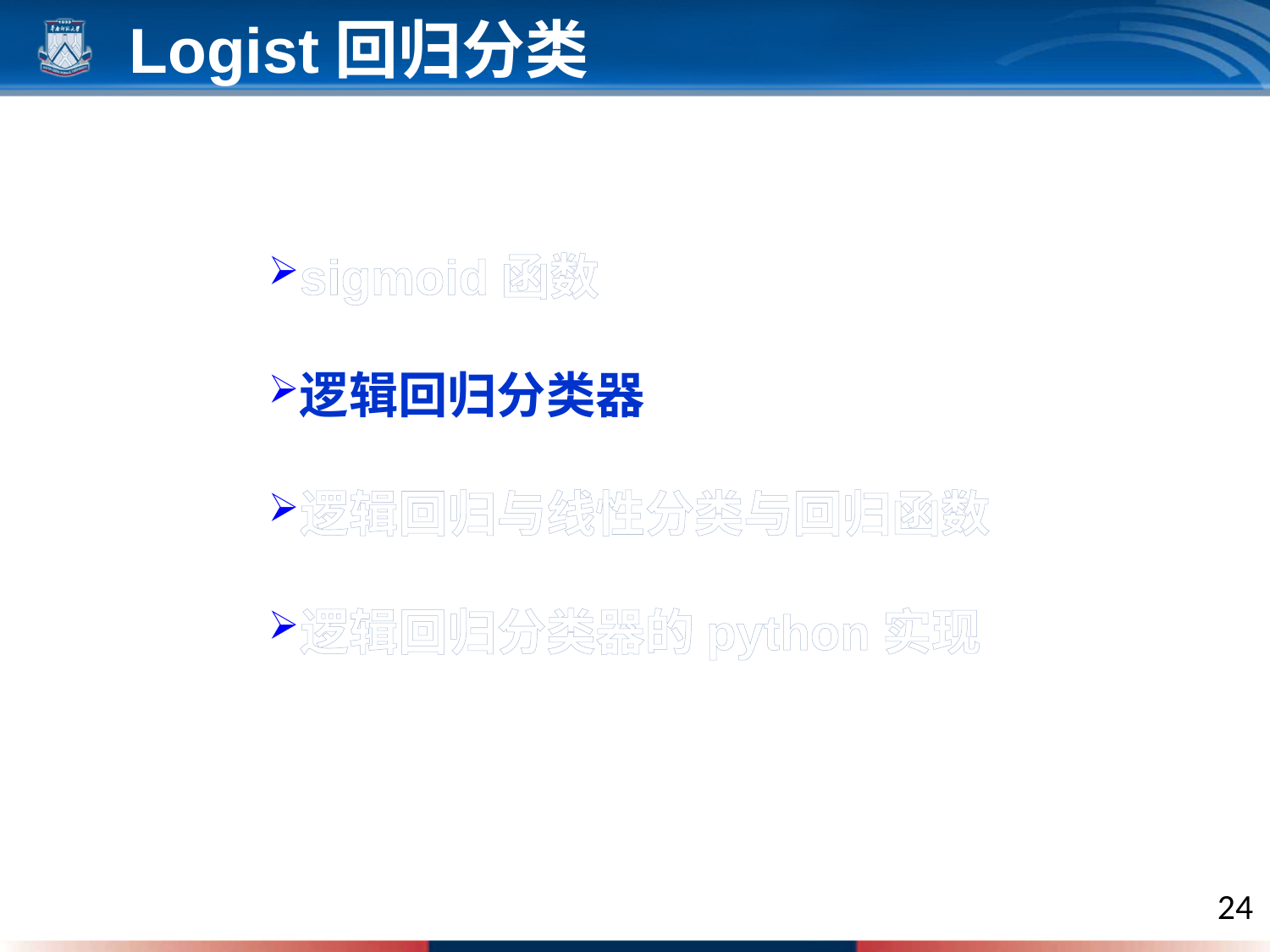

Logist回归分类
sigmoid函数
逻辑回归分类器
逻辑回归与线性分类与回归函数
逻辑回归分类器的python实现